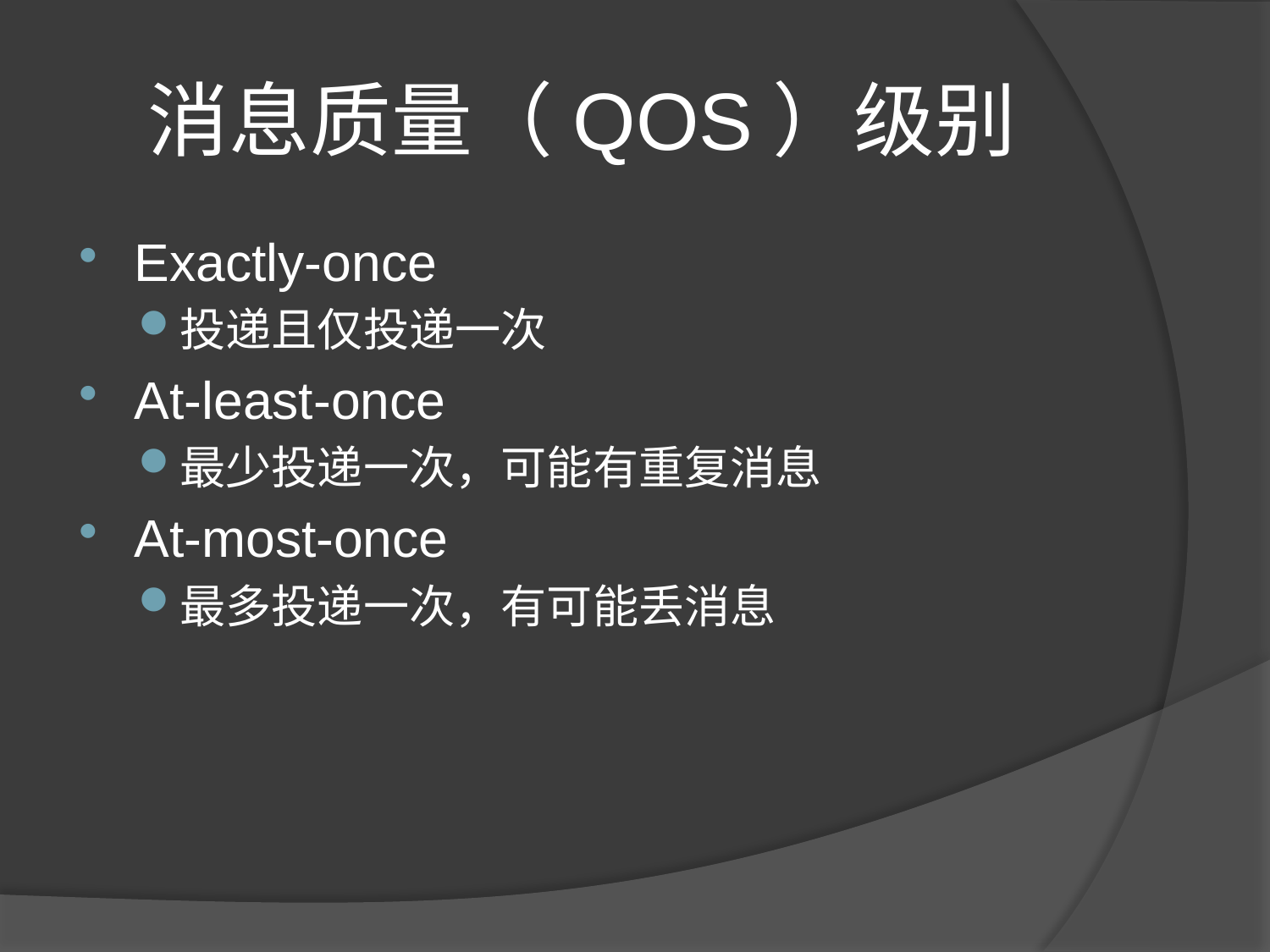

# 消息质量（QOS）级别
Exactly-once
投递且仅投递一次
At-least-once
最少投递一次，可能有重复消息
At-most-once
最多投递一次，有可能丢消息